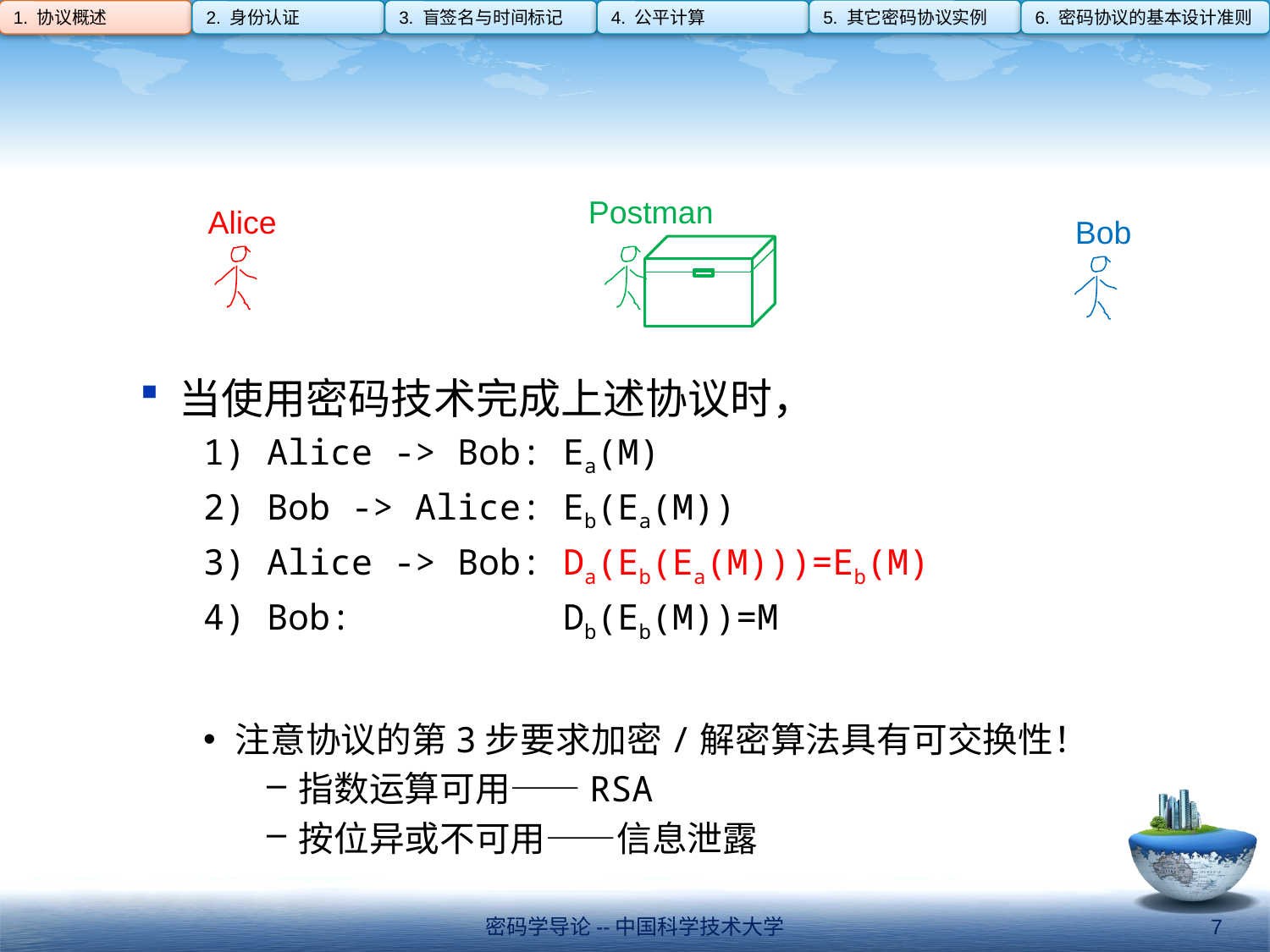

5. 其它密码协议实例
1. 协议概述
2. 身份认证
3. 盲签名与时间标记
4. 公平计算
6. 密码协议的基本设计准则
#

当使用密码技术完成上述协议时，
Alice -> Bob: Ea(M)
Bob -> Alice: Eb(Ea(M))
Alice -> Bob: Da(Eb(Ea(M)))=Eb(M)
Bob:          Db(Eb(M))=M

注意协议的第3步要求加密/解密算法具有可交换性！
指数运算可用——RSA
按位异或不可用——信息泄露
Postman
Alice
Bob

密码学导论--中国科学技术大学
7